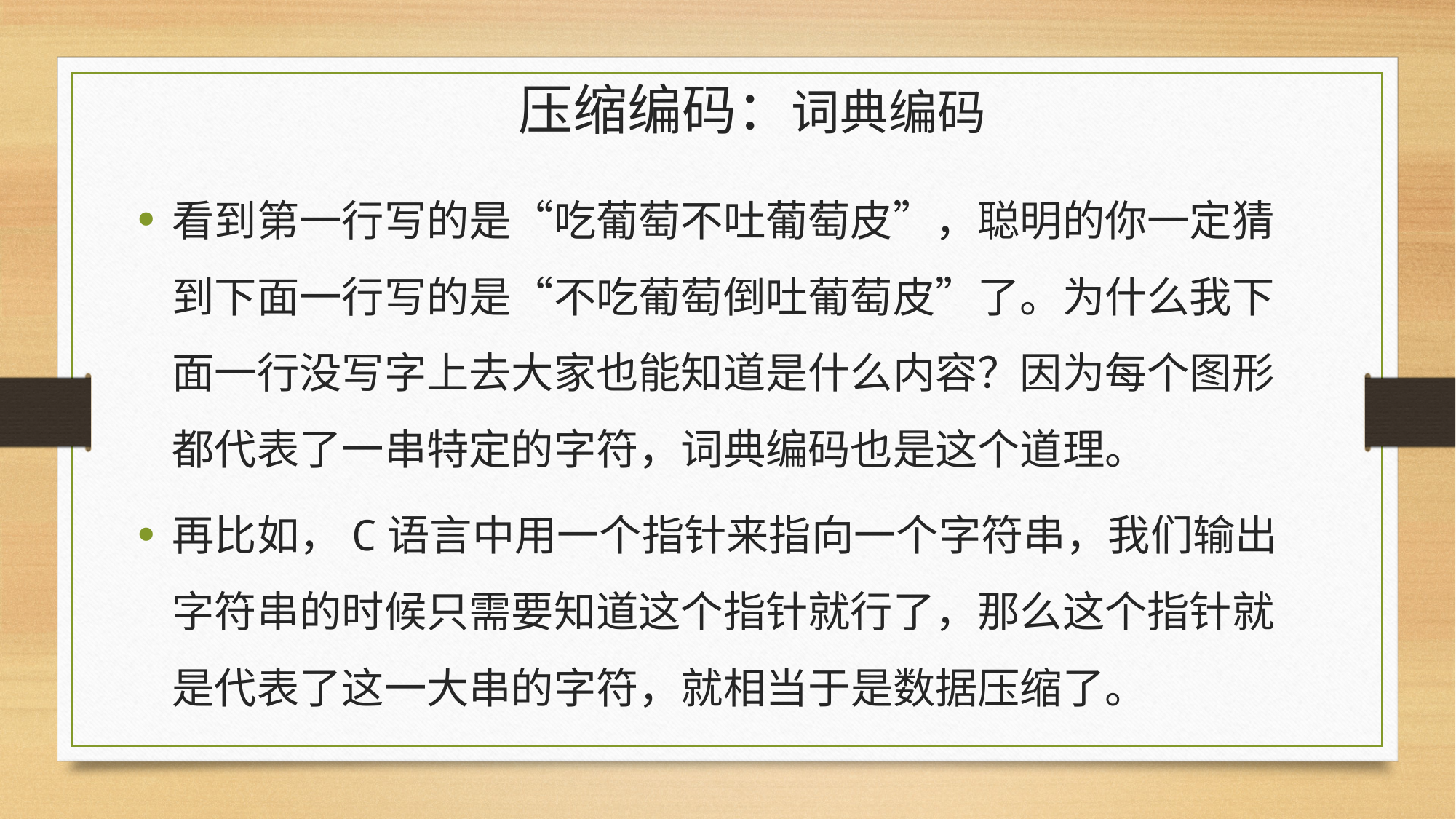

# 压缩编码：词典编码
看到第一行写的是“吃葡萄不吐葡萄皮”，聪明的你一定猜到下面一行写的是“不吃葡萄倒吐葡萄皮”了。为什么我下面一行没写字上去大家也能知道是什么内容？因为每个图形都代表了一串特定的字符，词典编码也是这个道理。
再比如，C语言中用一个指针来指向一个字符串，我们输出字符串的时候只需要知道这个指针就行了，那么这个指针就是代表了这一大串的字符，就相当于是数据压缩了。